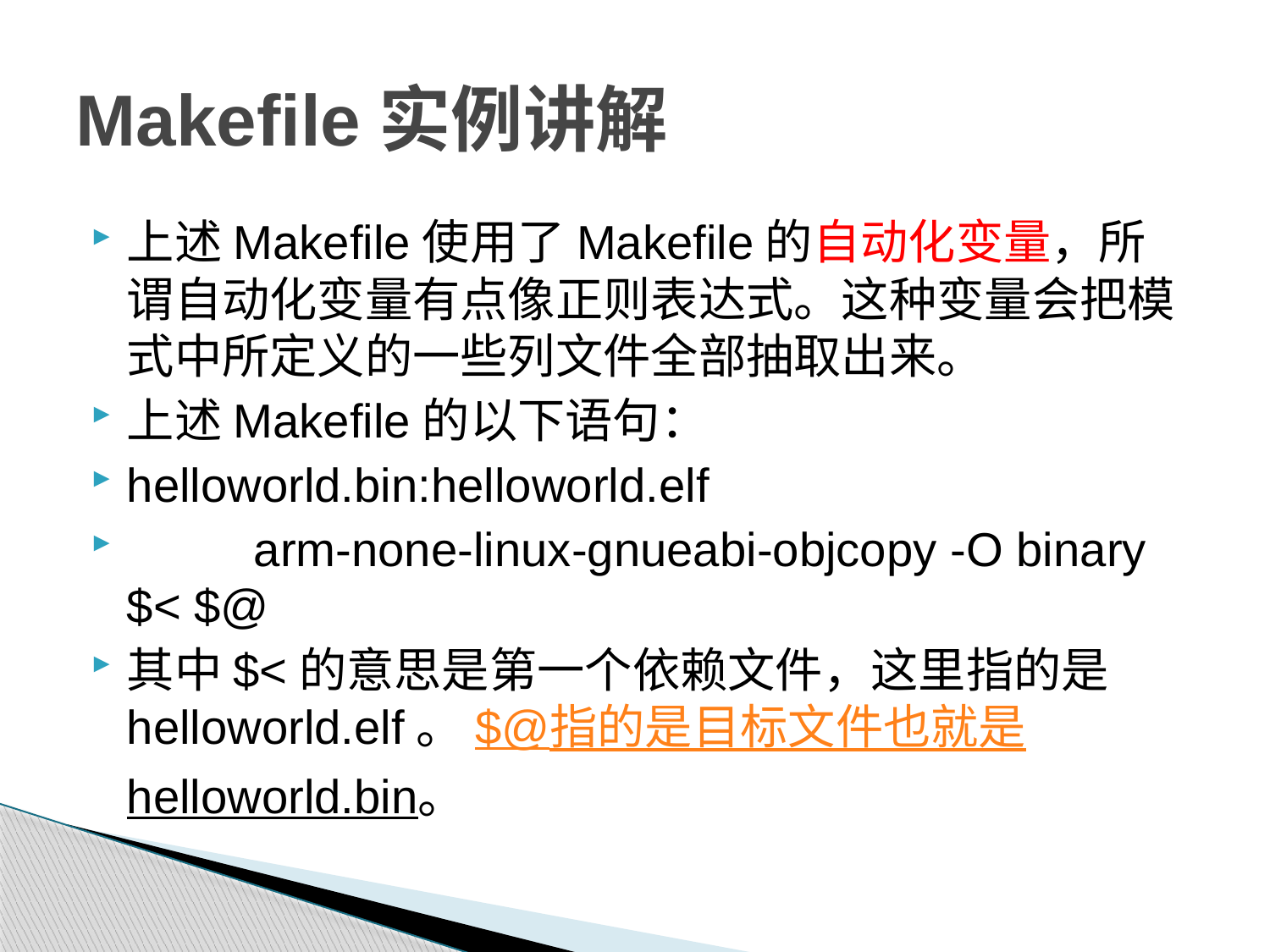

# Makefile实例讲解
上述Makefile使用了Makefile的自动化变量，所谓自动化变量有点像正则表达式。这种变量会把模式中所定义的一些列文件全部抽取出来。
上述Makefile的以下语句：
helloworld.bin:helloworld.elf
	arm-none-linux-gnueabi-objcopy -O binary $< $@
其中$<的意思是第一个依赖文件，这里指的是helloworld.elf。$@指的是目标文件也就是helloworld.bin。